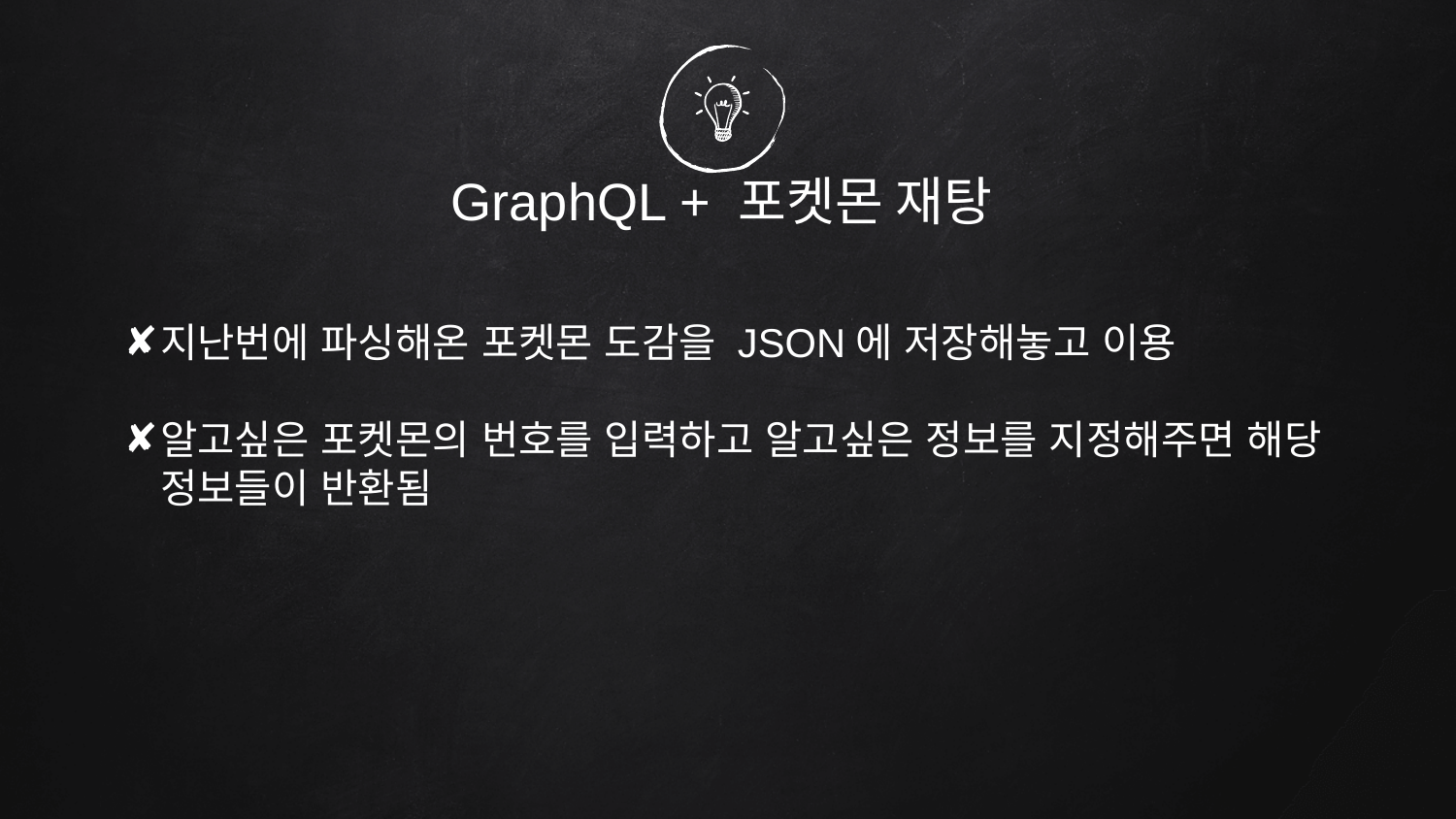

# GraphQL + 포켓몬 재탕
지난번에 파싱해온 포켓몬 도감을 JSON에 저장해놓고 이용

알고싶은 포켓몬의 번호를 입력하고 알고싶은 정보를 지정해주면 해당 정보들이 반환됨